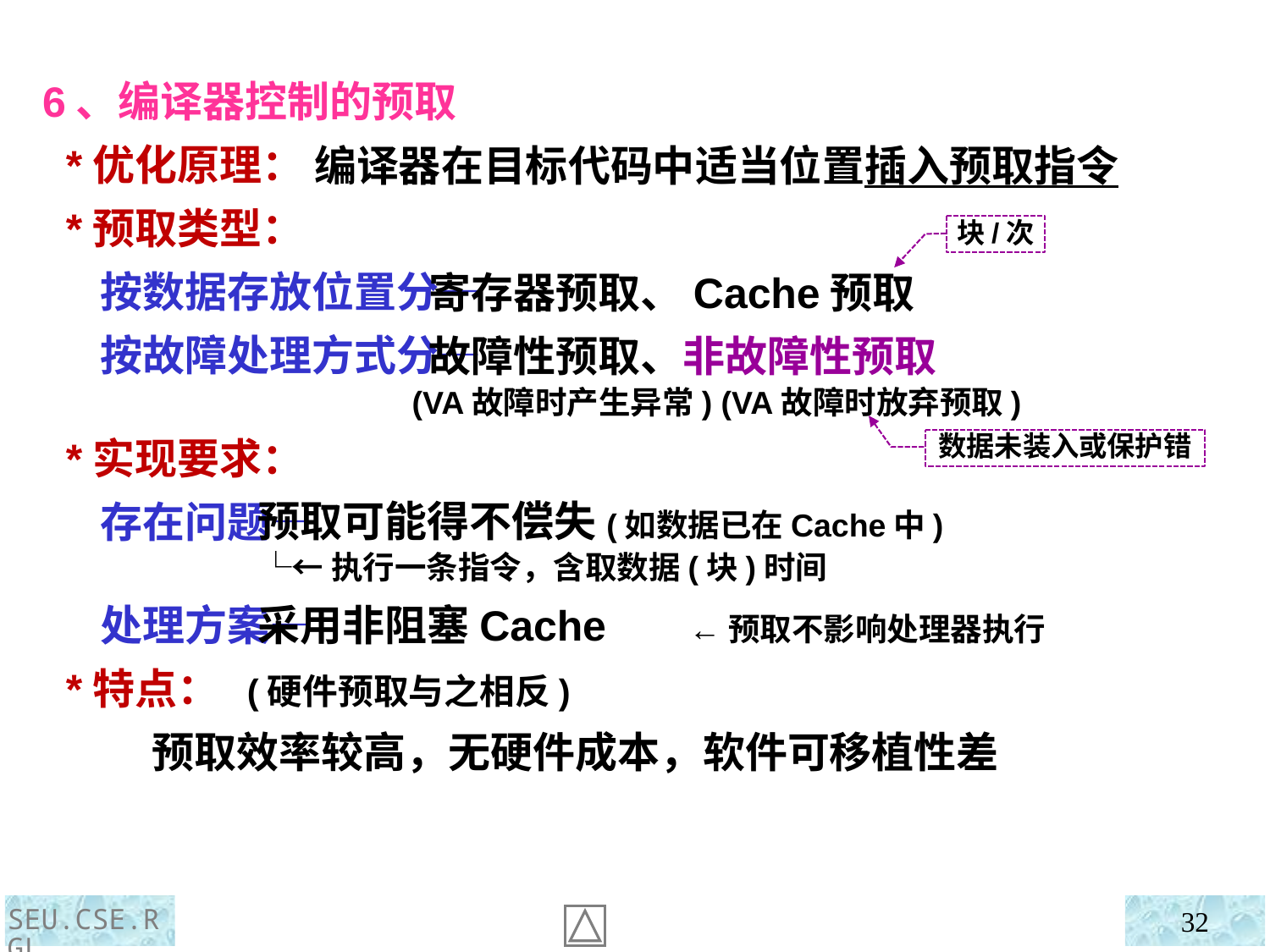

6、编译器控制的预取
  *优化原理：
  *预取类型：
     按数据存放位置分—
     按故障处理方式分—

  *实现要求：
     存在问题—

     处理方案—
  *特点：
编译器在目标代码中适当位置插入预取指令

           寄存器预取、Cache预取
           故障性预取、非故障性预取
           (VA故障时产生异常) (VA故障时放弃预取)
块/次
数据未装入或保护错
          预取可能得不偿失(如数据已在Cache中)
               └←执行一条指令，含取数据(块)时间
          采用非阻塞Cache       ←预取不影响处理器执行
        (硬件预取与之相反)
预取效率较高，无硬件成本，软件可移植性差
SEU.CSE.RGL
32